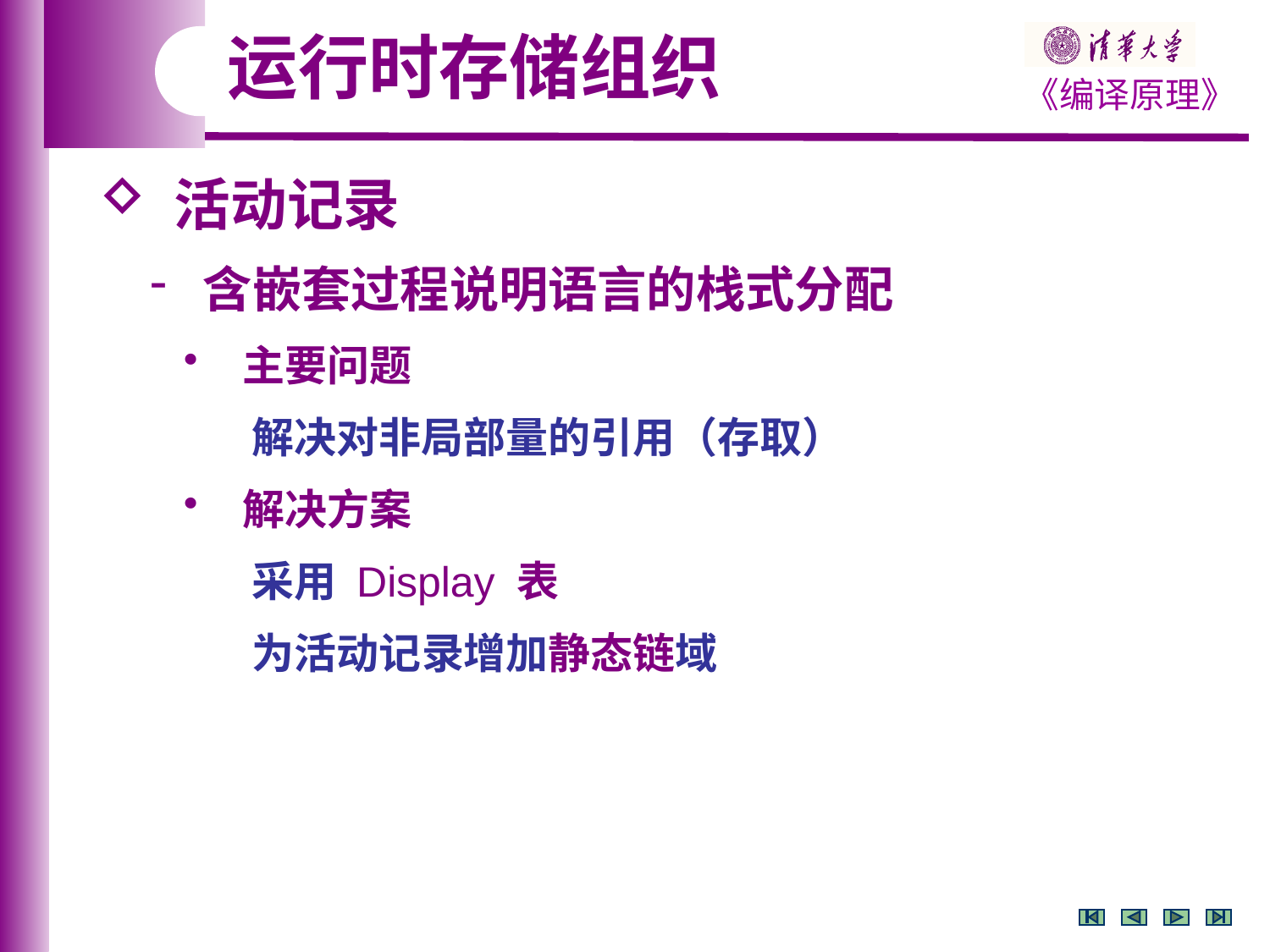

运行时存储组织
 活动记录
 含嵌套过程说明语言的栈式分配

  主要问题

   解决对非局部量的引用（存取）

  解决方案

   采用 Display 表

   为活动记录增加静态链域